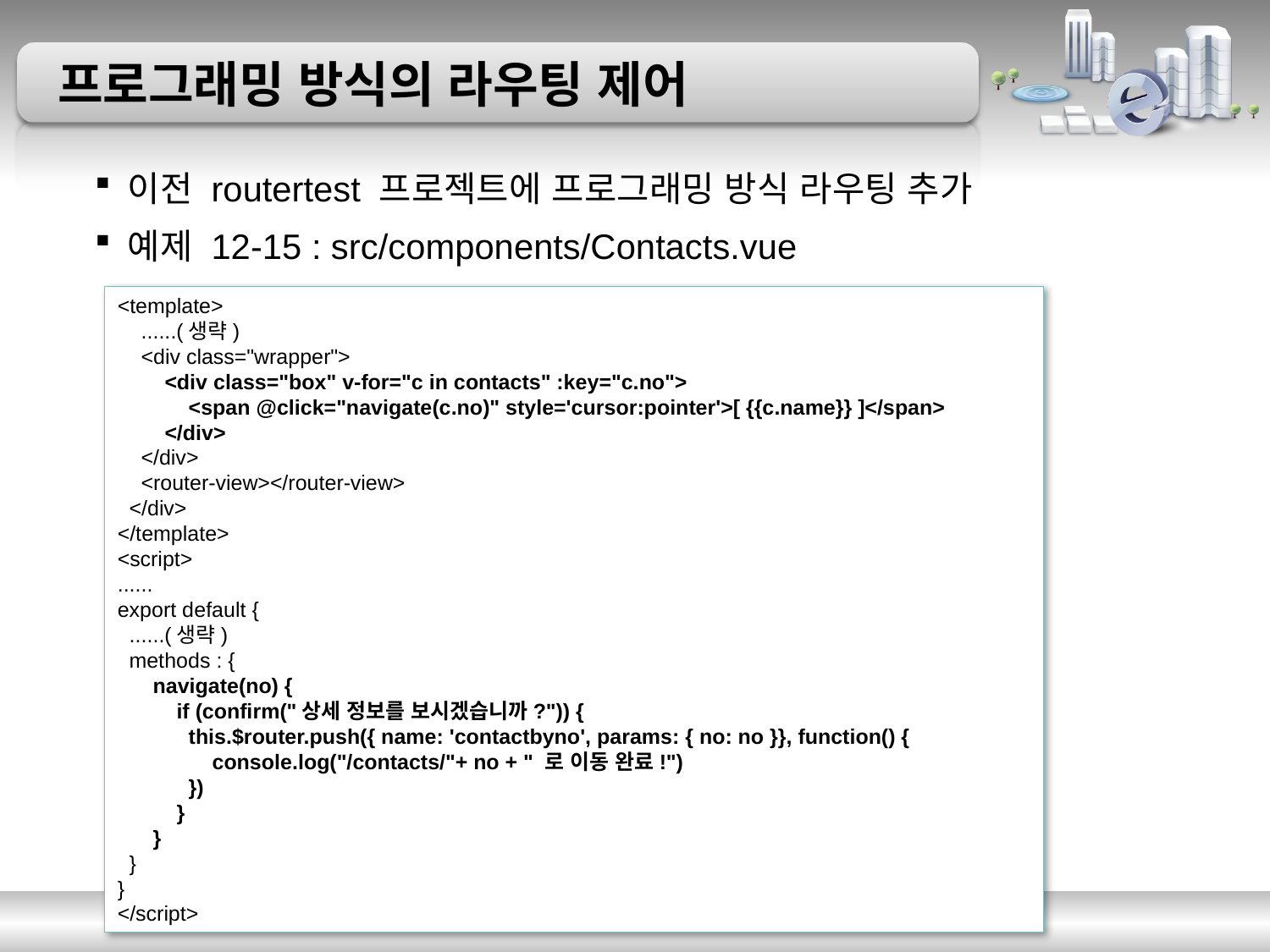

# 프로그래밍 방식의 라우팅 제어
이전 routertest 프로젝트에 프로그래밍 방식 라우팅 추가
예제 12-15 : src/components/Contacts.vue
<template>
    ......(생략)
    <div class="wrapper">
        <div class="box" v-for="c in contacts" :key="c.no">
            <span @click="navigate(c.no)" style='cursor:pointer'>[ {{c.name}} ]</span>
        </div>
    </div>
    <router-view></router-view>
  </div>
</template>
<script>
......
export default {
  ......(생략)
  methods : {
      navigate(no) {
          if (confirm("상세 정보를 보시겠습니까?")) {
            this.$router.push({ name: 'contactbyno', params: { no: no }}, function() {
                console.log("/contacts/"+ no + " 로 이동 완료!")
            })
          }
      }
  }
}
</script>